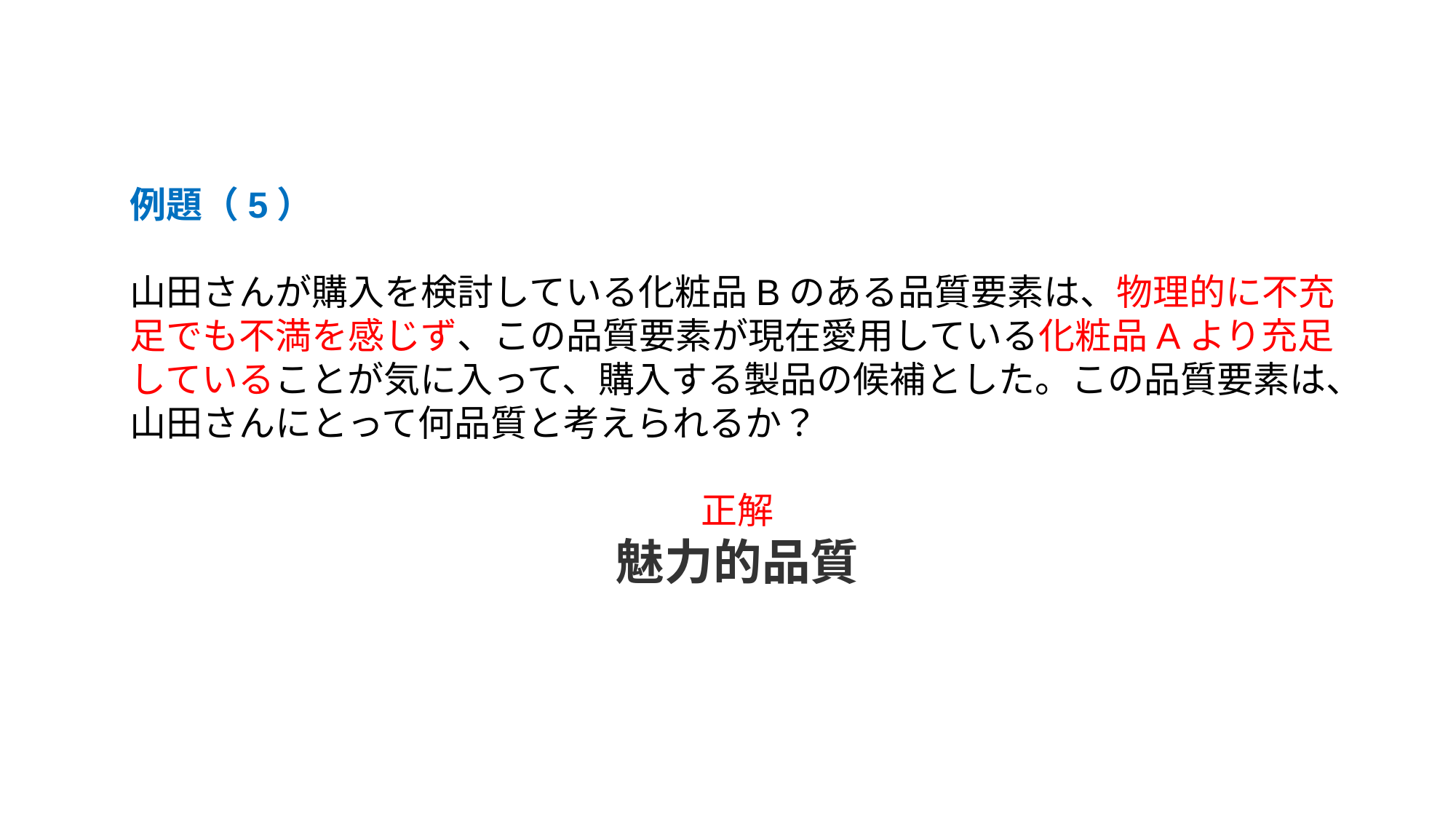

例題（5）

山田さんが購入を検討している化粧品Bのある品質要素は、物理的に不充足でも不満を感じず、この品質要素が現在愛用している化粧品Aより充足していることが気に入って、購入する製品の候補とした。この品質要素は、山田さんにとって何品質と考えられるか？

正解
魅力的品質